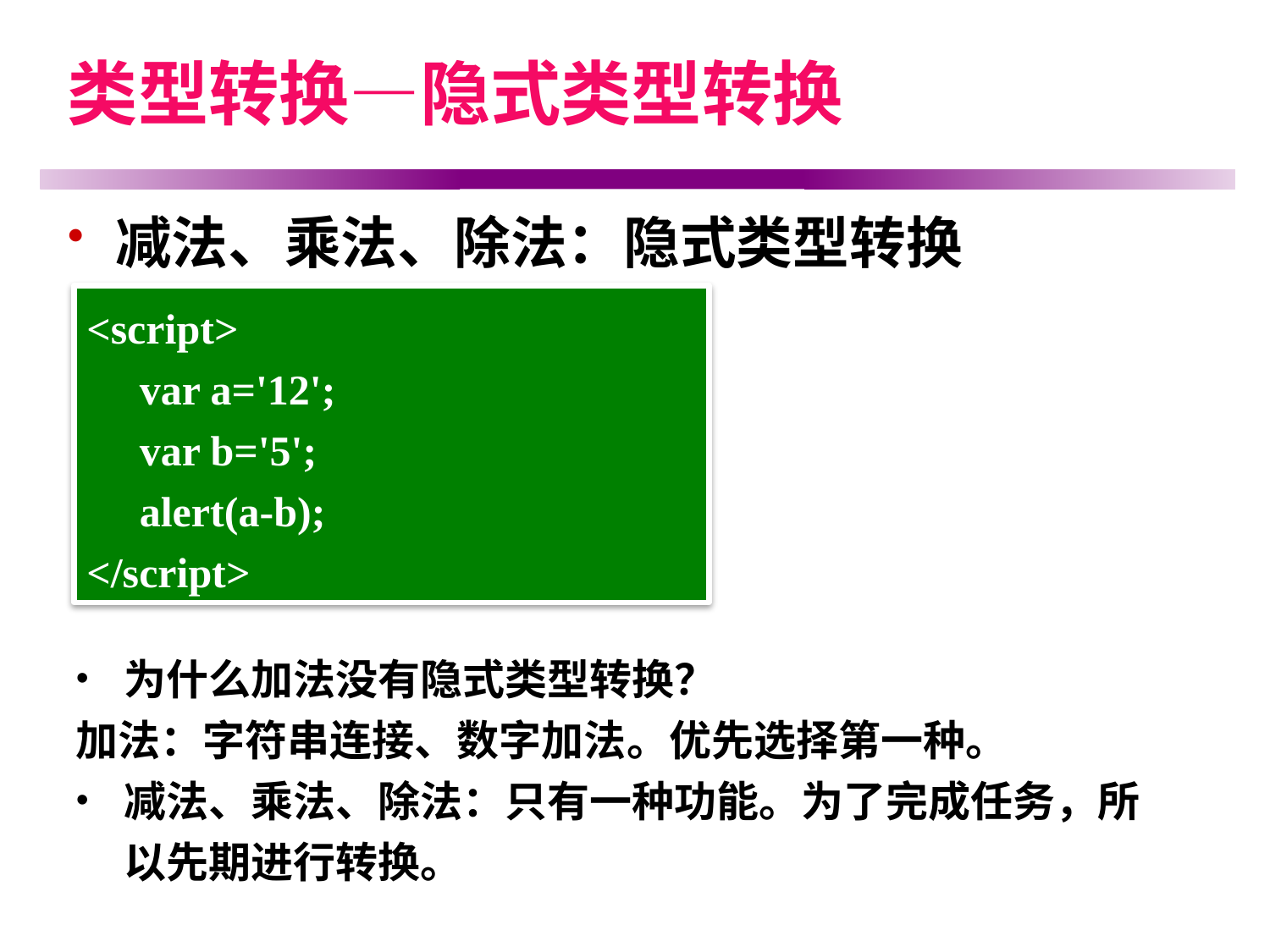

# 类型转换—隐式类型转换
减法、乘法、除法：隐式类型转换

<script>
     var a='12';
     var b='5';
     alert(a-b);
</script>
为什么加法没有隐式类型转换？
加法：字符串连接、数字加法。优先选择第一种。
减法、乘法、除法：只有一种功能。为了完成任务，所以先期进行转换。